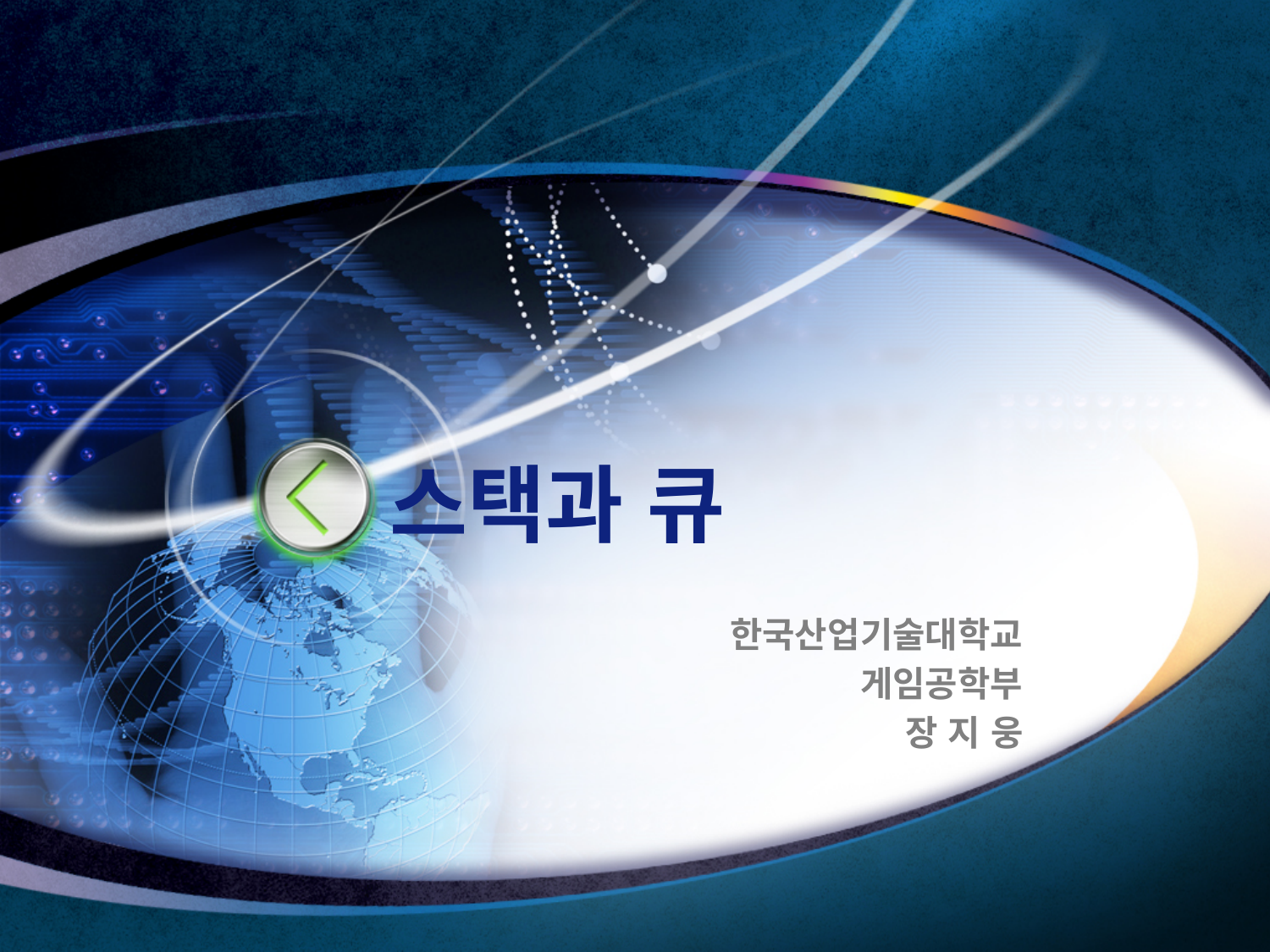

# 스택과 큐
한국산업기술대학교
게임공학부
장 지 웅